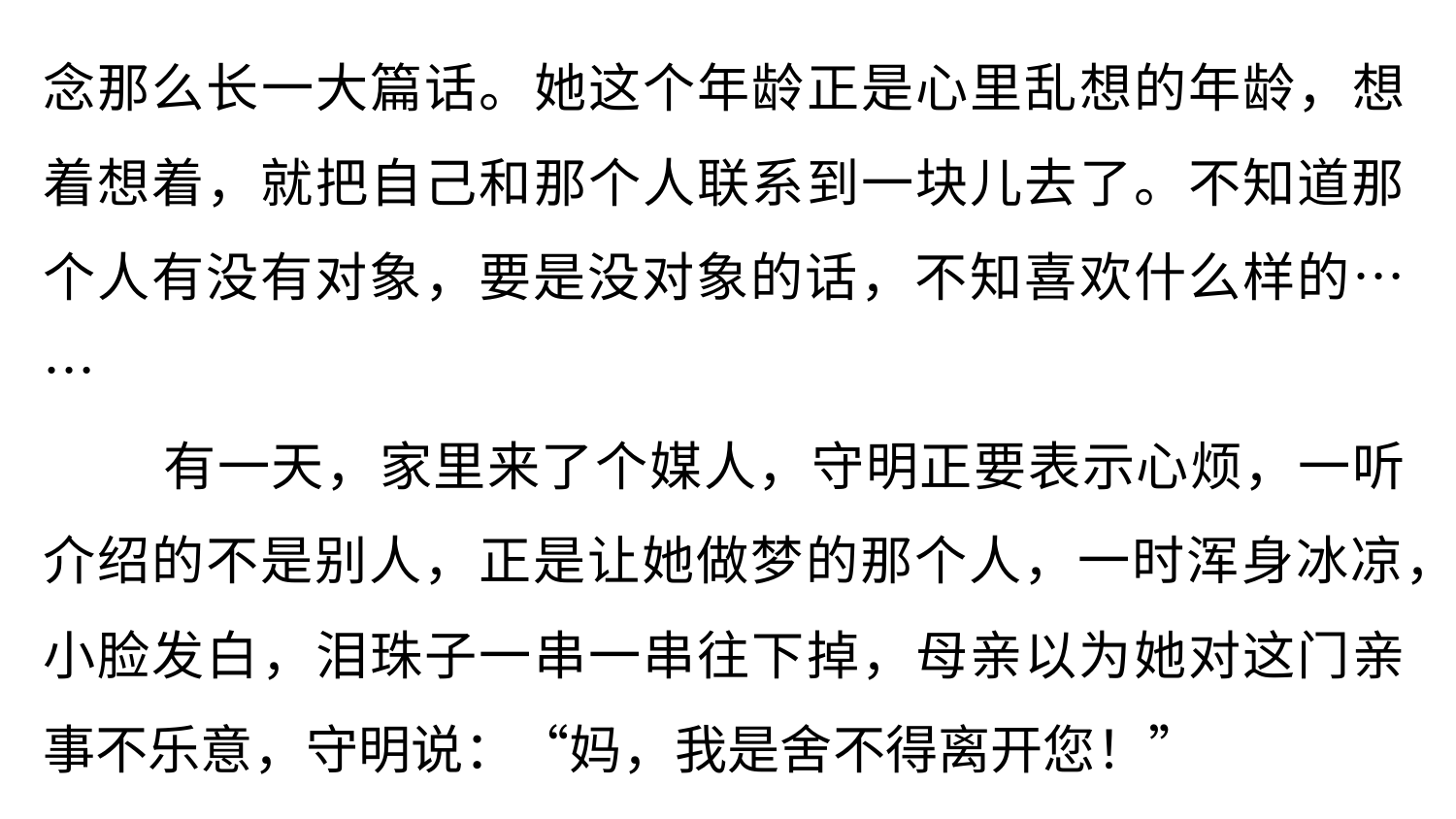

念那么长一大篇话。她这个年龄正是心里乱想的年龄，想着想着，就把自己和那个人联系到一块儿去了。不知道那个人有没有对象，要是没对象的话，不知喜欢什么样的……
        有一天，家里来了个媒人，守明正要表示心烦，一听介绍的不是别人，正是让她做梦的那个人，一时浑身冰凉，小脸发白，泪珠子一串一串往下掉，母亲以为她对这门亲事不乐意，守明说：“妈，我是舍不得离开您！”